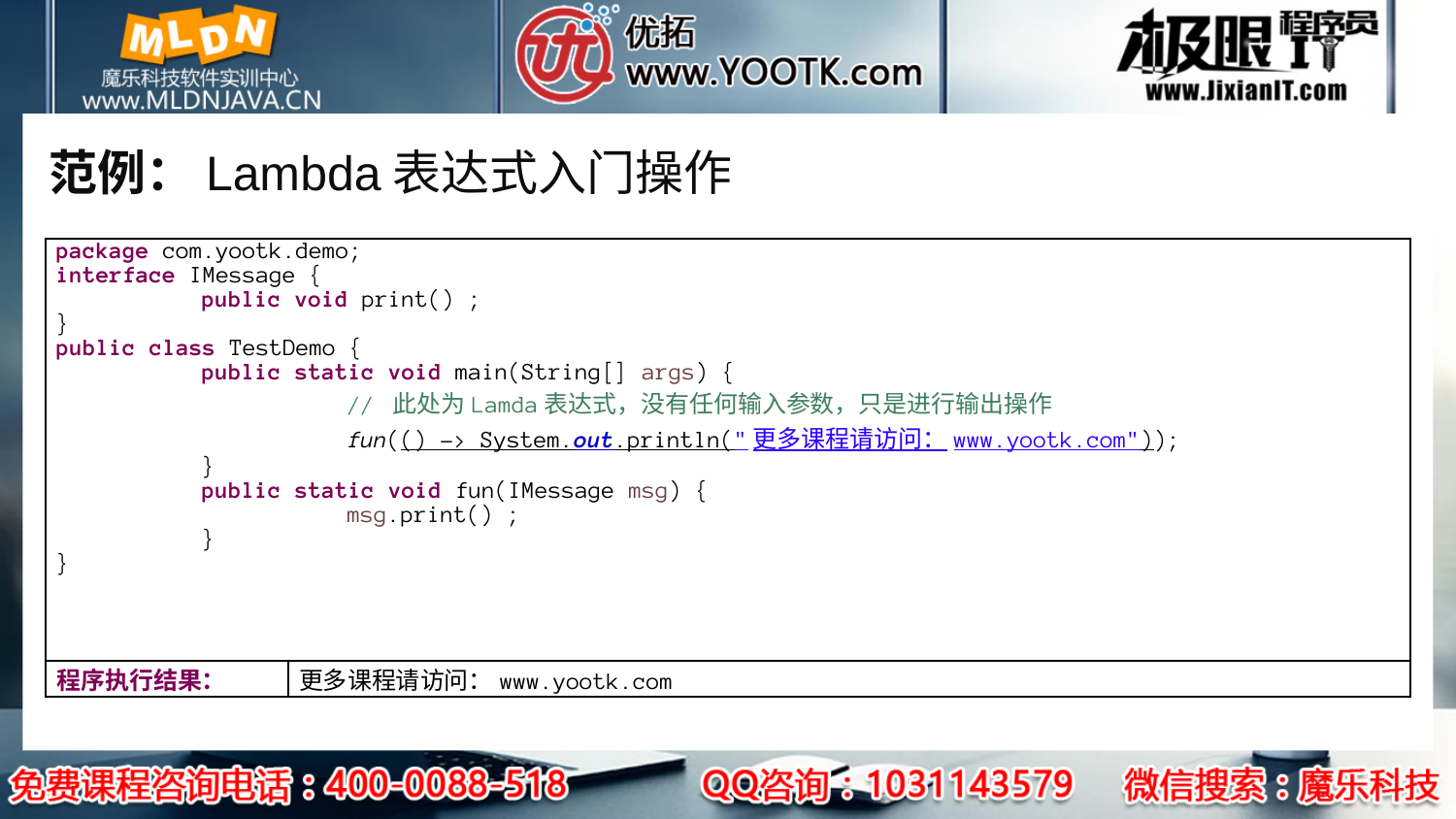

# 范例：Lambda表达式入门操作
| package com.yootk.demo; interface IMessage { public void print() ; } public class TestDemo { public static void main(String[] args) { // 此处为Lamda表达式，没有任何输入参数，只是进行输出操作 fun(() -> System.out.println("更多课程请访问：www.yootk.com")); } public static void fun(IMessage msg) { msg.print() ; } } |  |
| --- | --- |
| 程序执行结果： | 更多课程请访问：www.yootk.com |